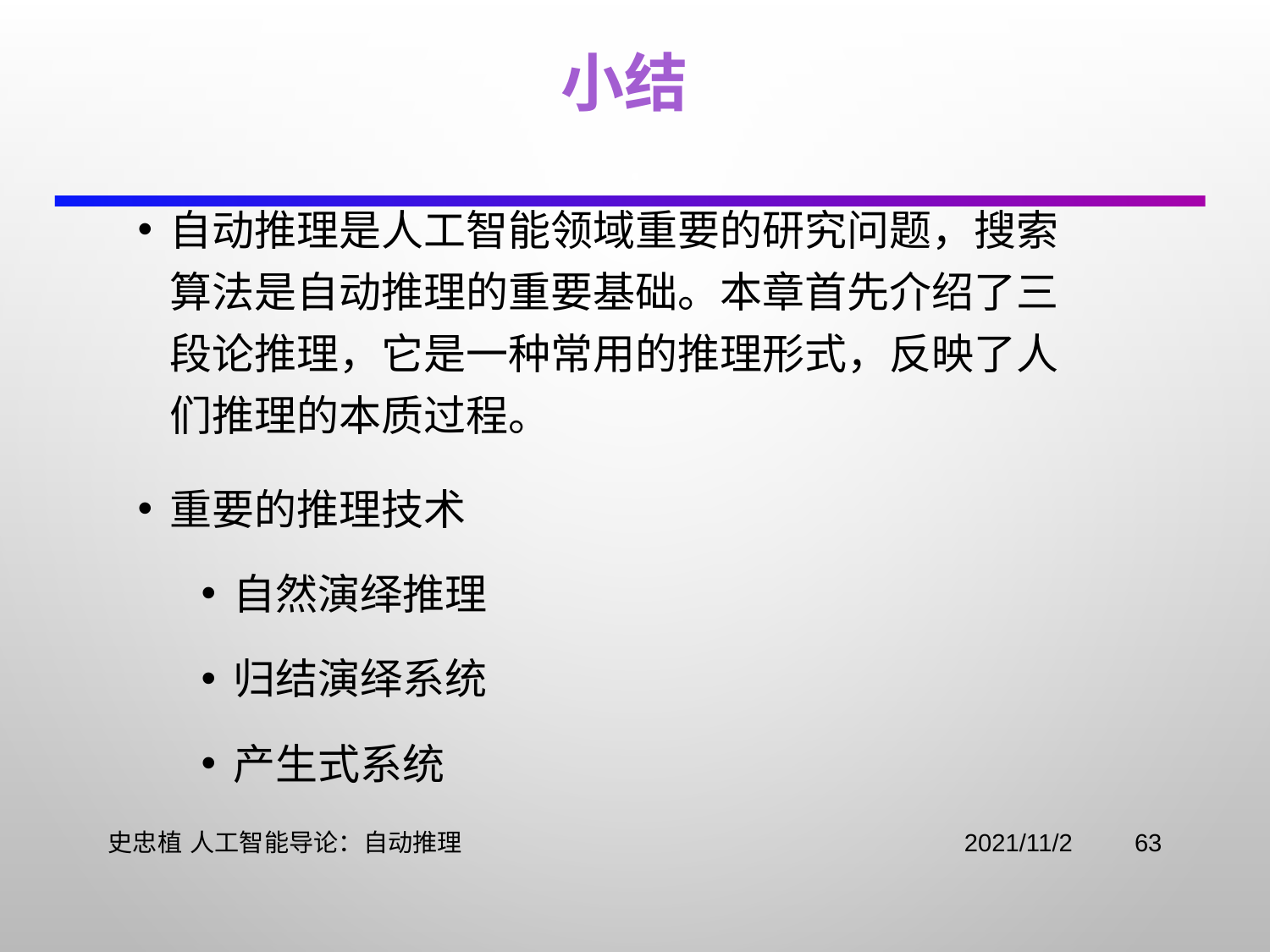

# 小结
自动推理是人工智能领域重要的研究问题，搜索算法是自动推理的重要基础。本章首先介绍了三段论推理，它是一种常用的推理形式，反映了人们推理的本质过程。
重要的推理技术
自然演绎推理
归结演绎系统
产生式系统

史忠植 人工智能导论：自动推理
2021/11/2
63